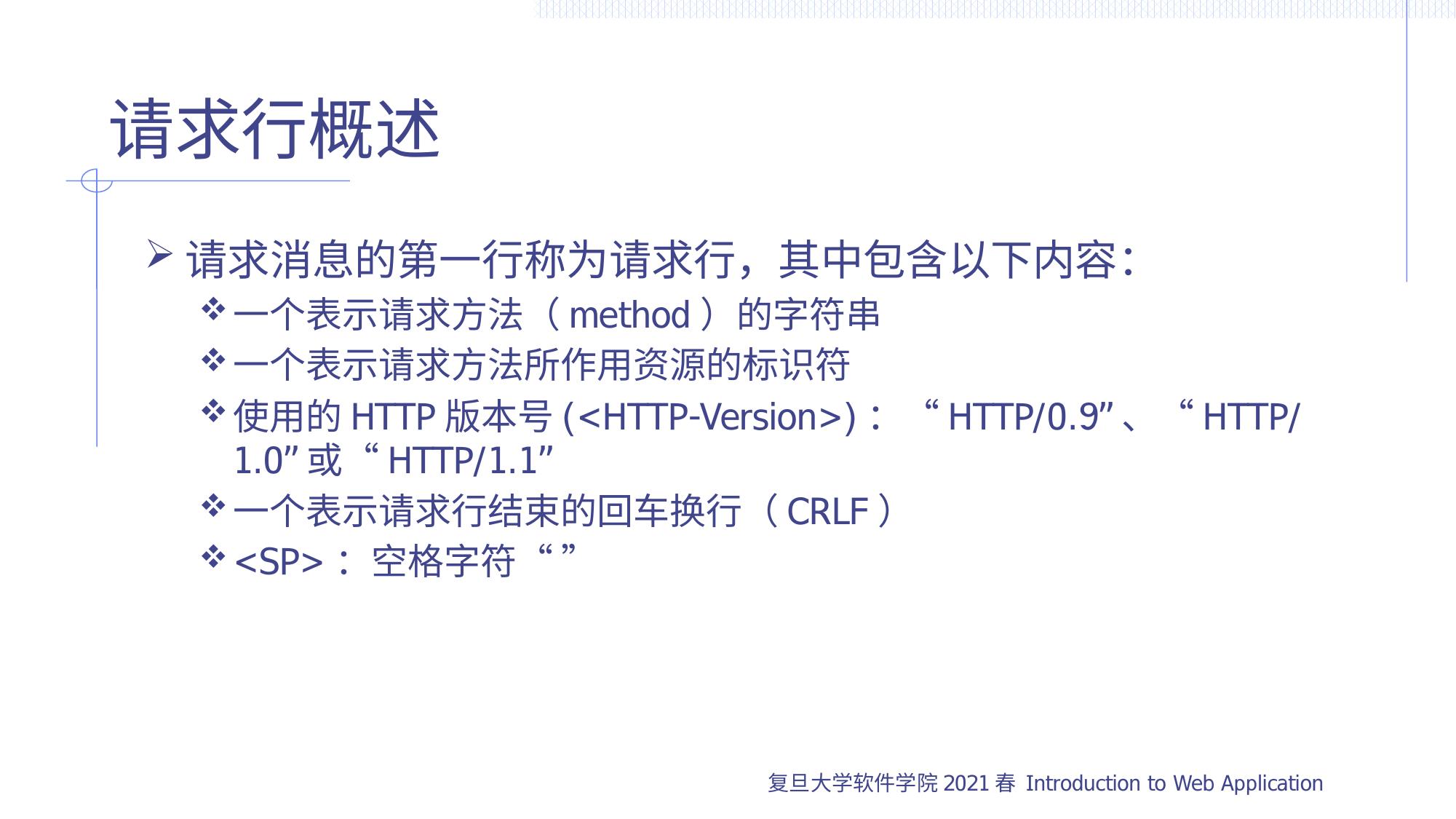

# 请求行概述
请求消息的第一行称为请求行，其中包含以下内容：
一个表示请求方法（method）的字符串
一个表示请求方法所作用资源的标识符
使用的HTTP版本号(<HTTP-Version>)：“HTTP/0.9”、“HTTP/1.0”或“HTTP/1.1”
一个表示请求行结束的回车换行（CRLF）
<SP>：空格字符“ ”